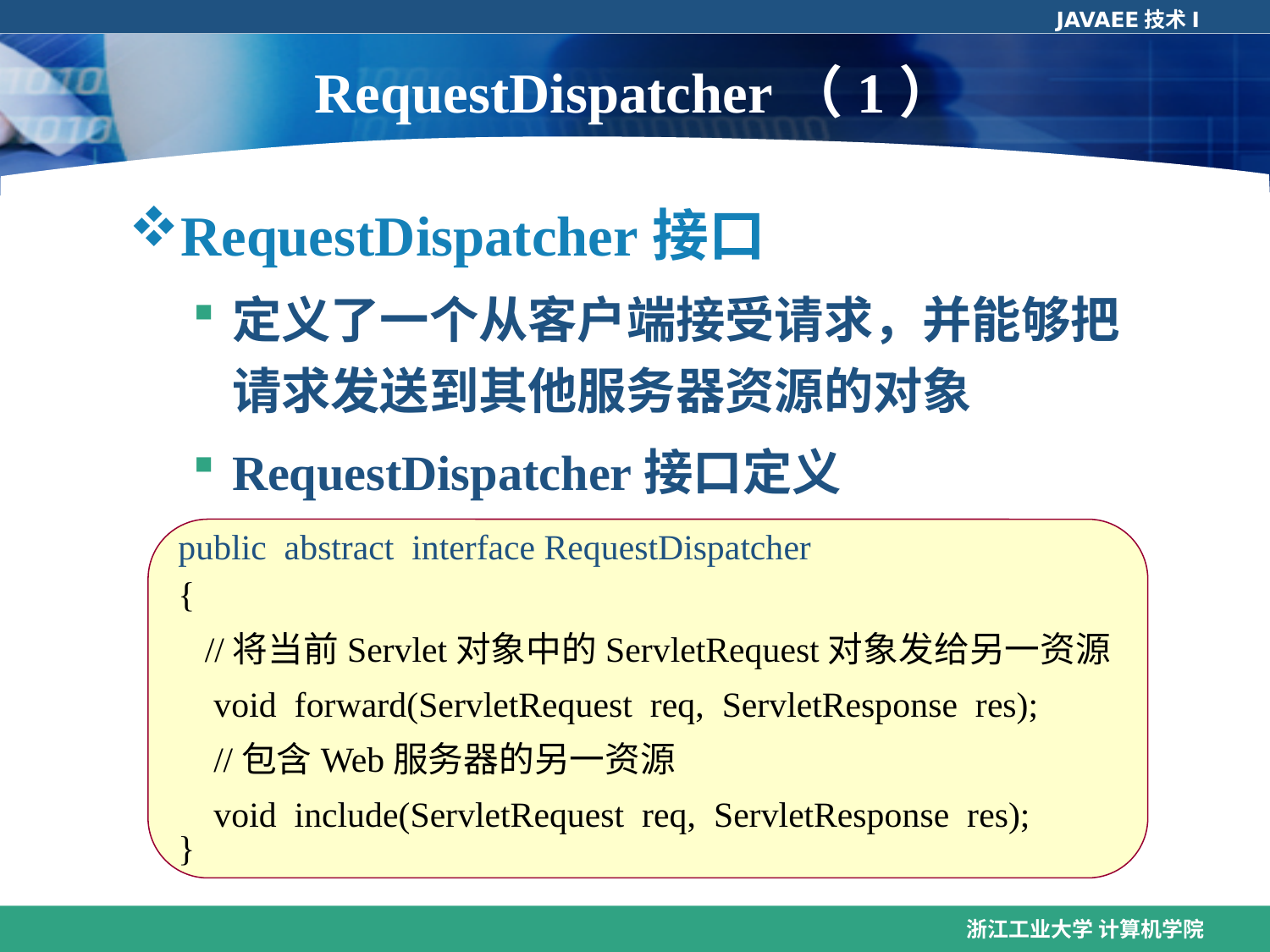

# RequestDispatcher（1）
RequestDispatcher接口
定义了一个从客户端接受请求，并能够把请求发送到其他服务器资源的对象
RequestDispatcher接口定义
public  abstract  interface RequestDispatcher
{
   //将当前Servlet对象中的ServletRequest对象发给另一资源
    void  forward(ServletRequest  req,  ServletResponse  res);
    //包含Web服务器的另一资源
    void  include(ServletRequest  req,  ServletResponse  res);
}